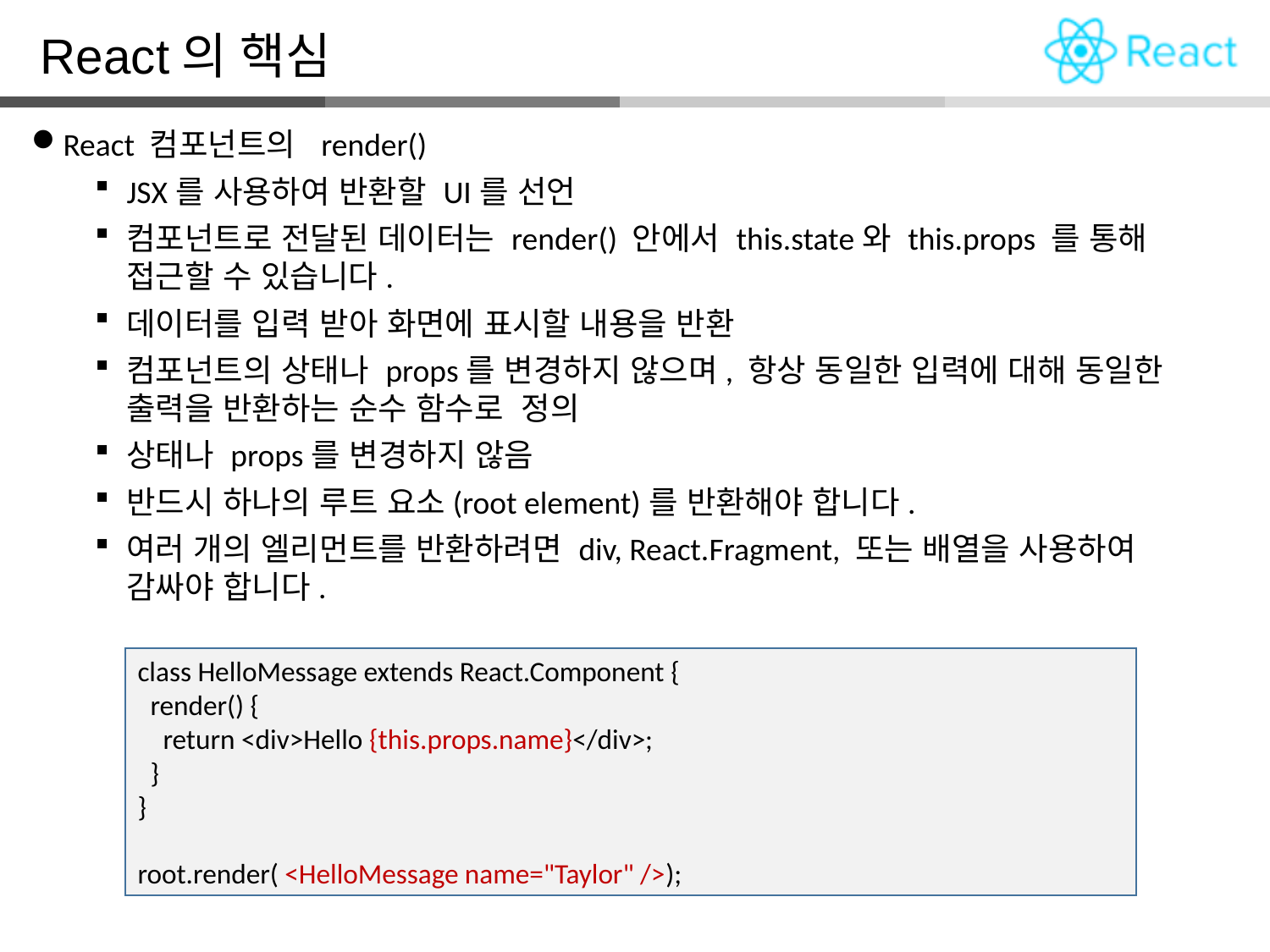

React의 핵심
React 컴포넌트의  render()
JSX를 사용하여 반환할 UI를 선언
컴포넌트로 전달된 데이터는 render() 안에서 this.state와 this.props 를 통해 접근할 수 있습니다.
데이터를 입력 받아 화면에 표시할 내용을 반환
컴포넌트의 상태나 props를 변경하지 않으며, 항상 동일한 입력에 대해 동일한 출력을 반환하는 순수 함수로  정의
상태나 props를 변경하지 않음
반드시 하나의 루트 요소(root element)를 반환해야 합니다.
여러 개의 엘리먼트를 반환하려면 div, React.Fragment, 또는 배열을 사용하여 감싸야 합니다.

class HelloMessage extends React.Component {
  render() {
    return <div>Hello {this.props.name}</div>;
  }
}

root.render( <HelloMessage name="Taylor" />);